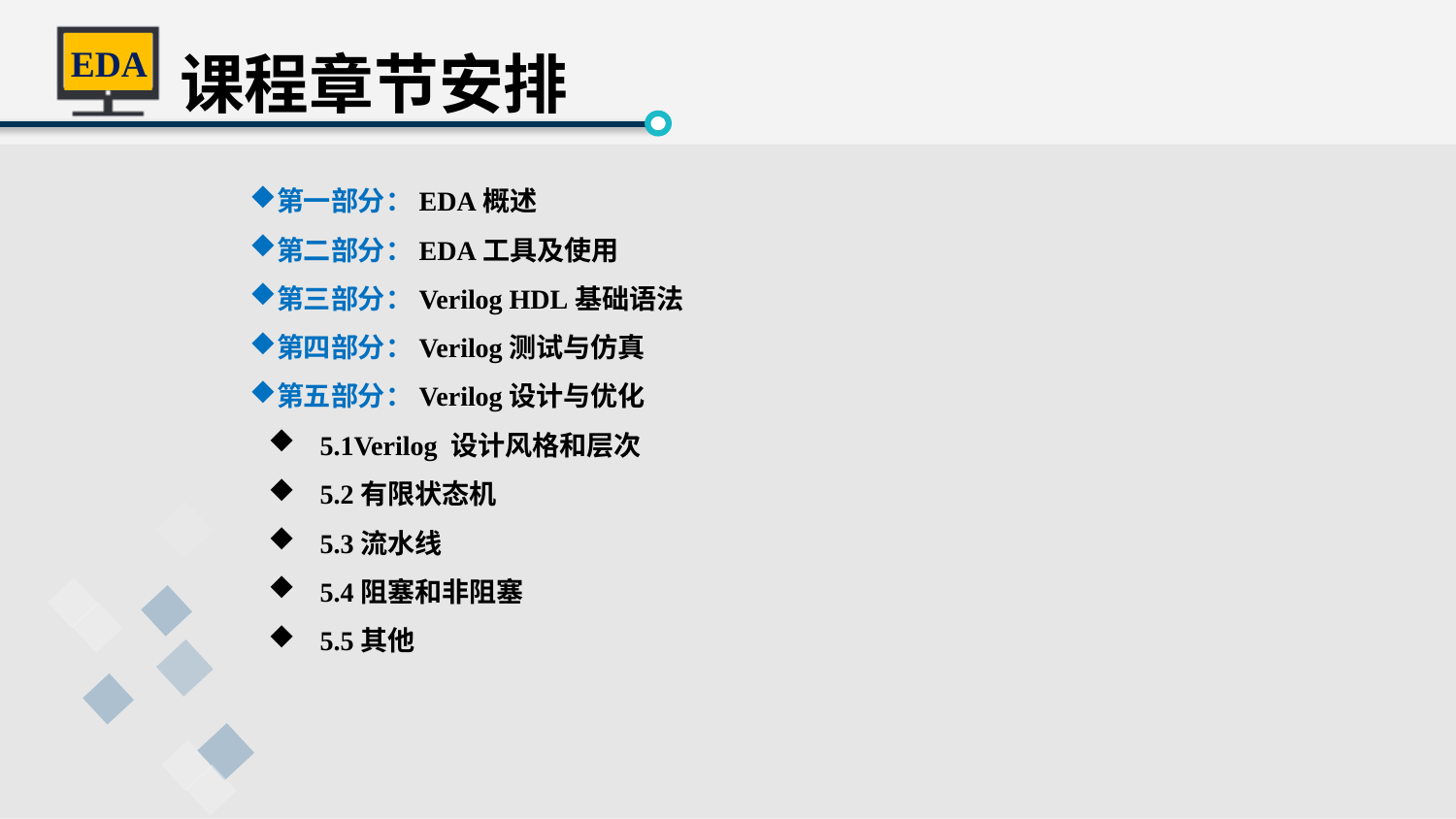

课程章节安排
第一部分：EDA概述
第二部分：EDA工具及使用
第三部分：Verilog HDL基础语法
第四部分：Verilog测试与仿真
第五部分：Verilog设计与优化
5.1Verilog 设计风格和层次
5.2有限状态机
5.3流水线
5.4阻塞和非阻塞
5.5其他